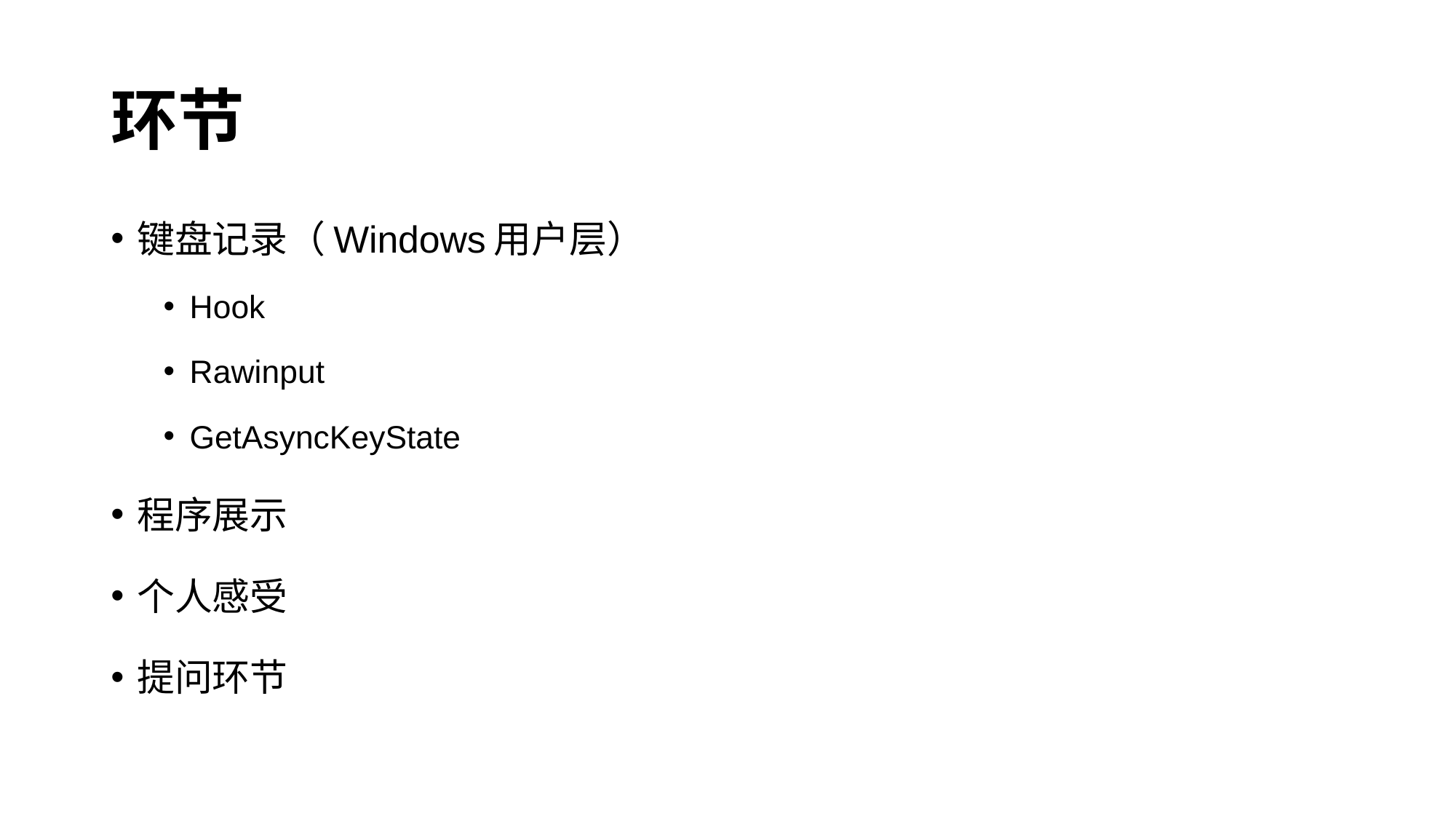

# 环节
键盘记录（Windows用户层）
Hook
Rawinput
GetAsyncKeyState
程序展示
个人感受
提问环节